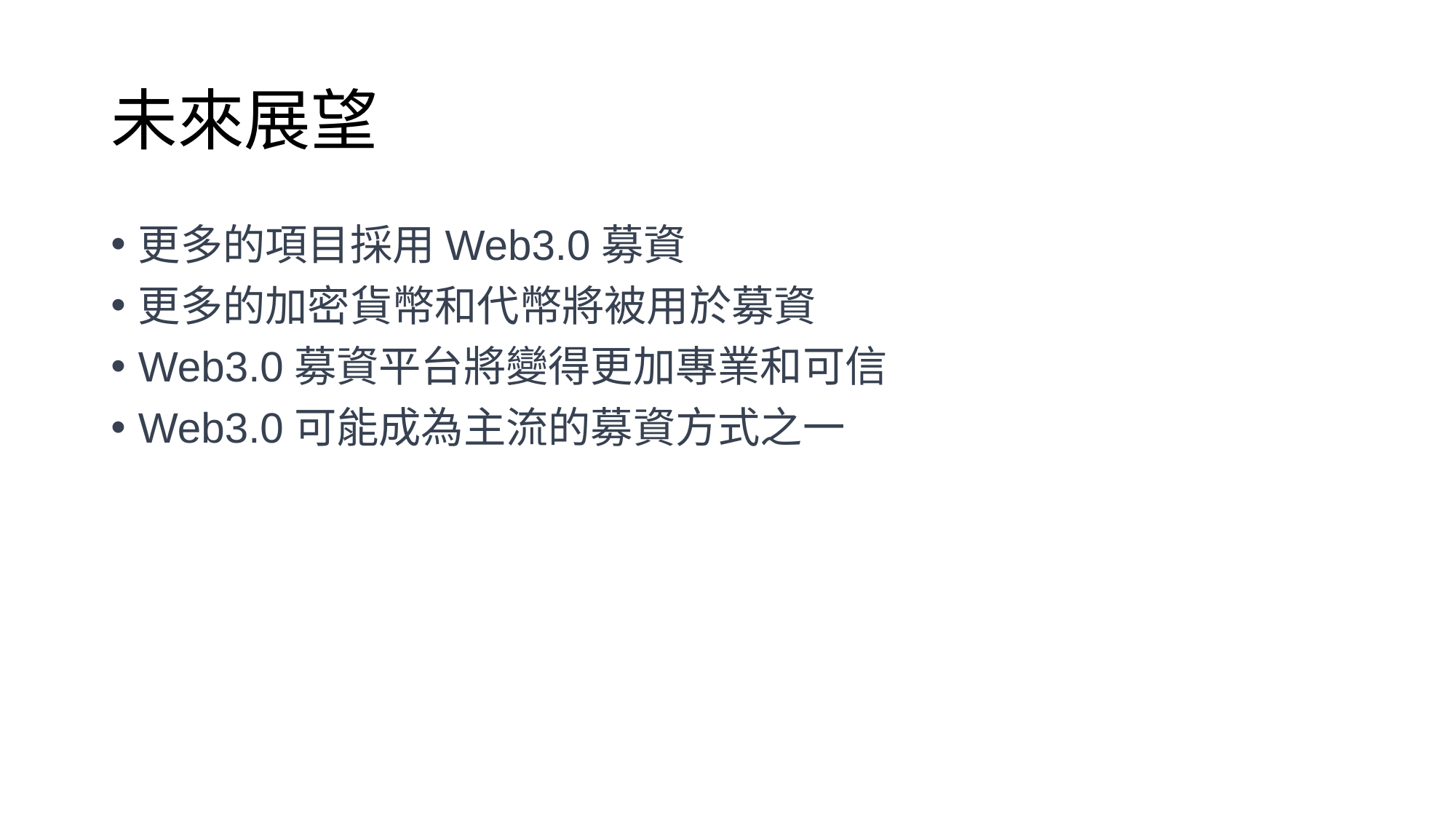

# 未來展望
更多的項目採用Web3.0募資
更多的加密貨幣和代幣將被用於募資
Web3.0募資平台將變得更加專業和可信
Web3.0可能成為主流的募資方式之一